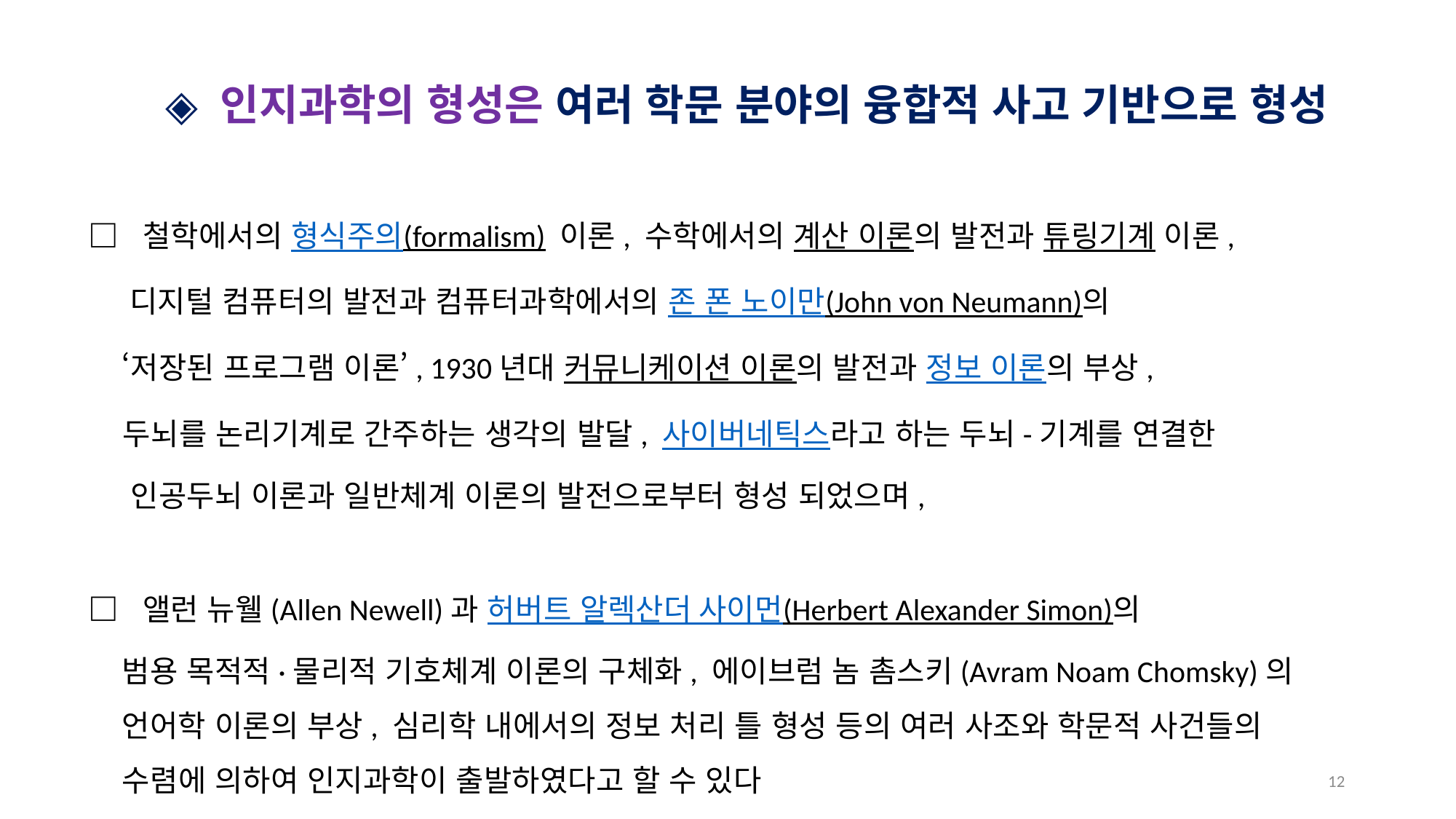

◈ 인지과학의 형성은 여러 학문 분야의 융합적 사고 기반으로 형성

□  철학에서의 형식주의(formalism) 이론, 수학에서의 계산 이론의 발전과 튜링기계 이론,
     디지털 컴퓨터의 발전과 컴퓨터과학에서의 존 폰 노이만(John von Neumann)의
    ‘저장된 프로그램 이론’, 1930년대 커뮤니케이션 이론의 발전과 정보 이론의 부상,
    두뇌를 논리기계로 간주하는 생각의 발달, 사이버네틱스라고 하는 두뇌-기계를 연결한
     인공두뇌 이론과 일반체계 이론의 발전으로부터 형성 되었으며,

□  앨런 뉴웰(Allen Newell)과 허버트 알렉산더 사이먼(Herbert Alexander Simon)의
    범용 목적적·물리적 기호체계 이론의 구체화, 에이브럼 놈 촘스키(Avram Noam Chomsky)의
    언어학 이론의 부상, 심리학 내에서의 정보 처리 틀 형성 등의 여러 사조와 학문적 사건들의
    수렴에 의하여 인지과학이 출발하였다고 할 수 있다
12